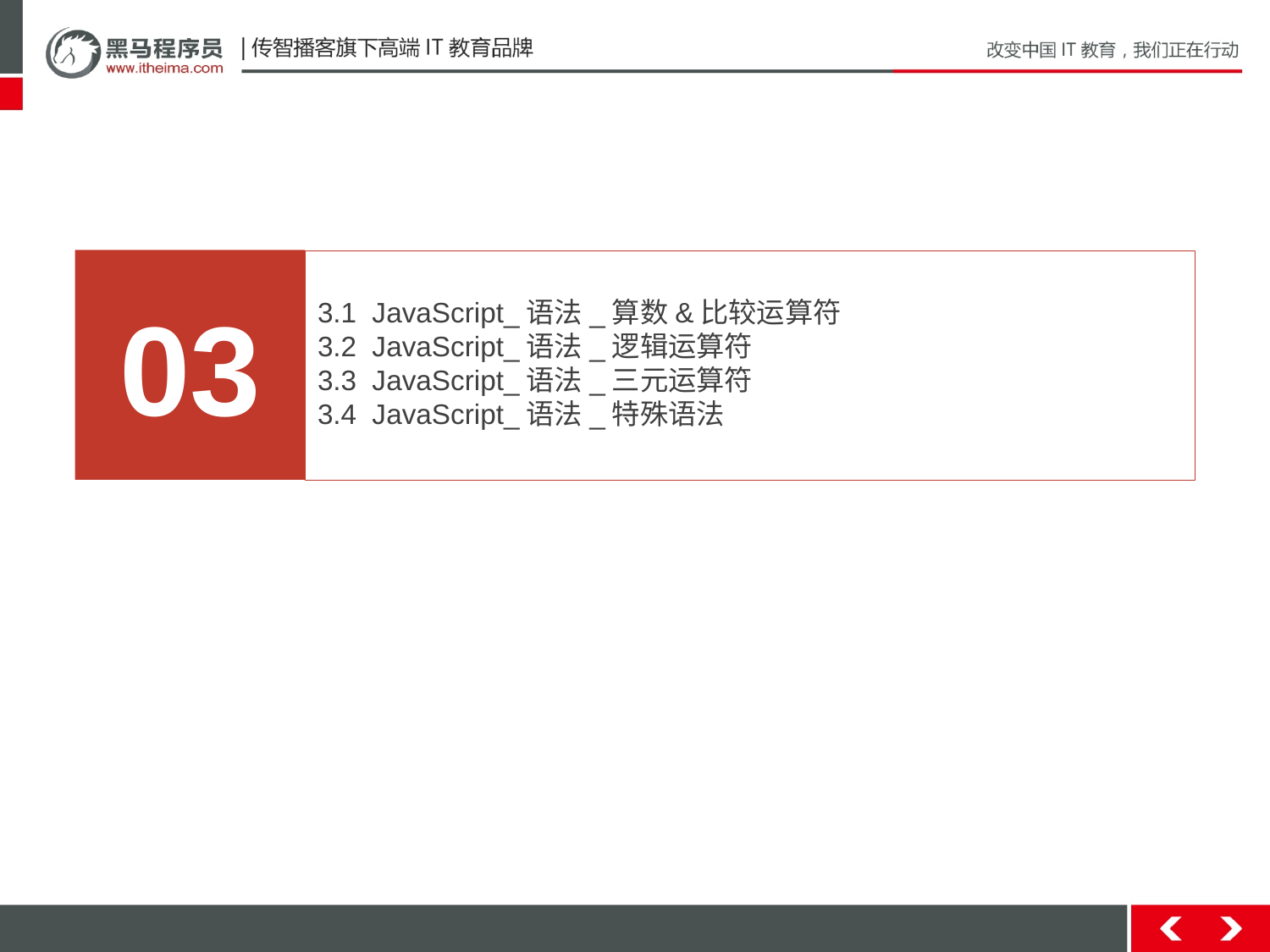

03

3.1  JavaScript_语法_算数&比较运算符
3.2  JavaScript_语法_逻辑运算符
3.3  JavaScript_语法_三元运算符
3.4  JavaScript_语法_特殊语法